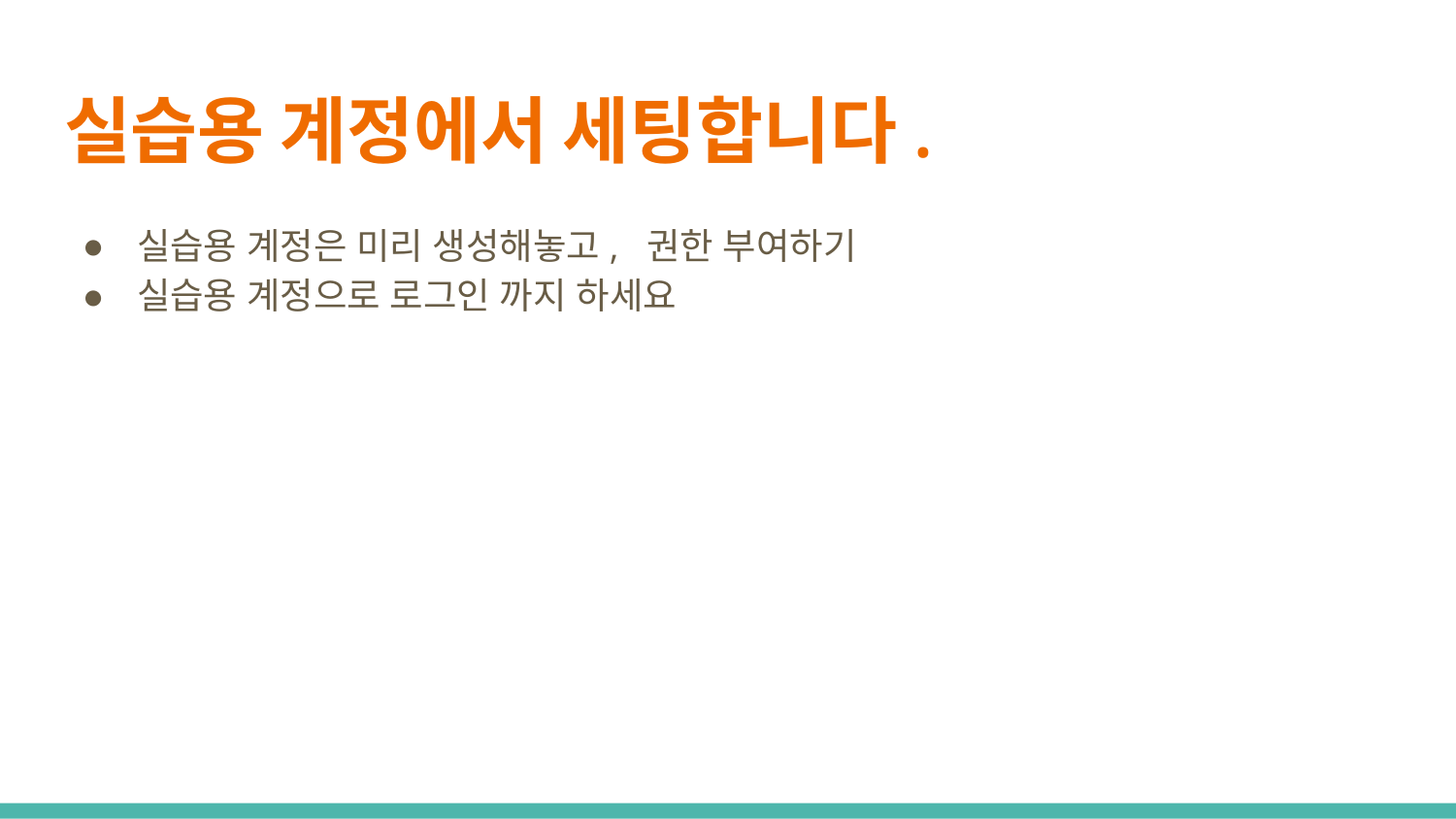

# 실습용 계정에서 세팅합니다.
실습용 계정은 미리 생성해놓고,  권한 부여하기
실습용 계정으로 로그인 까지 하세요